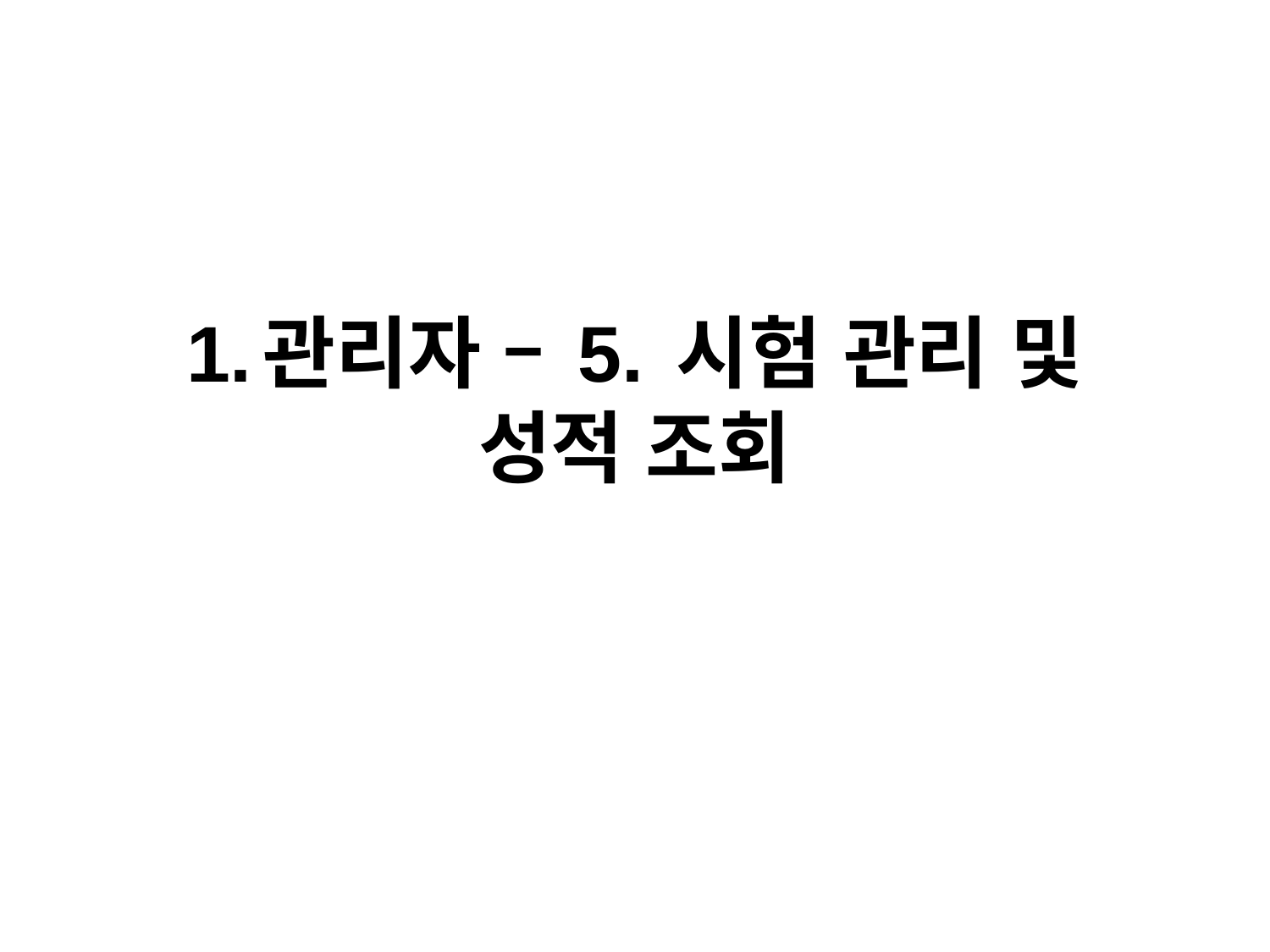

# 1.관리자 – 5. 시험 관리 및 성적 조회